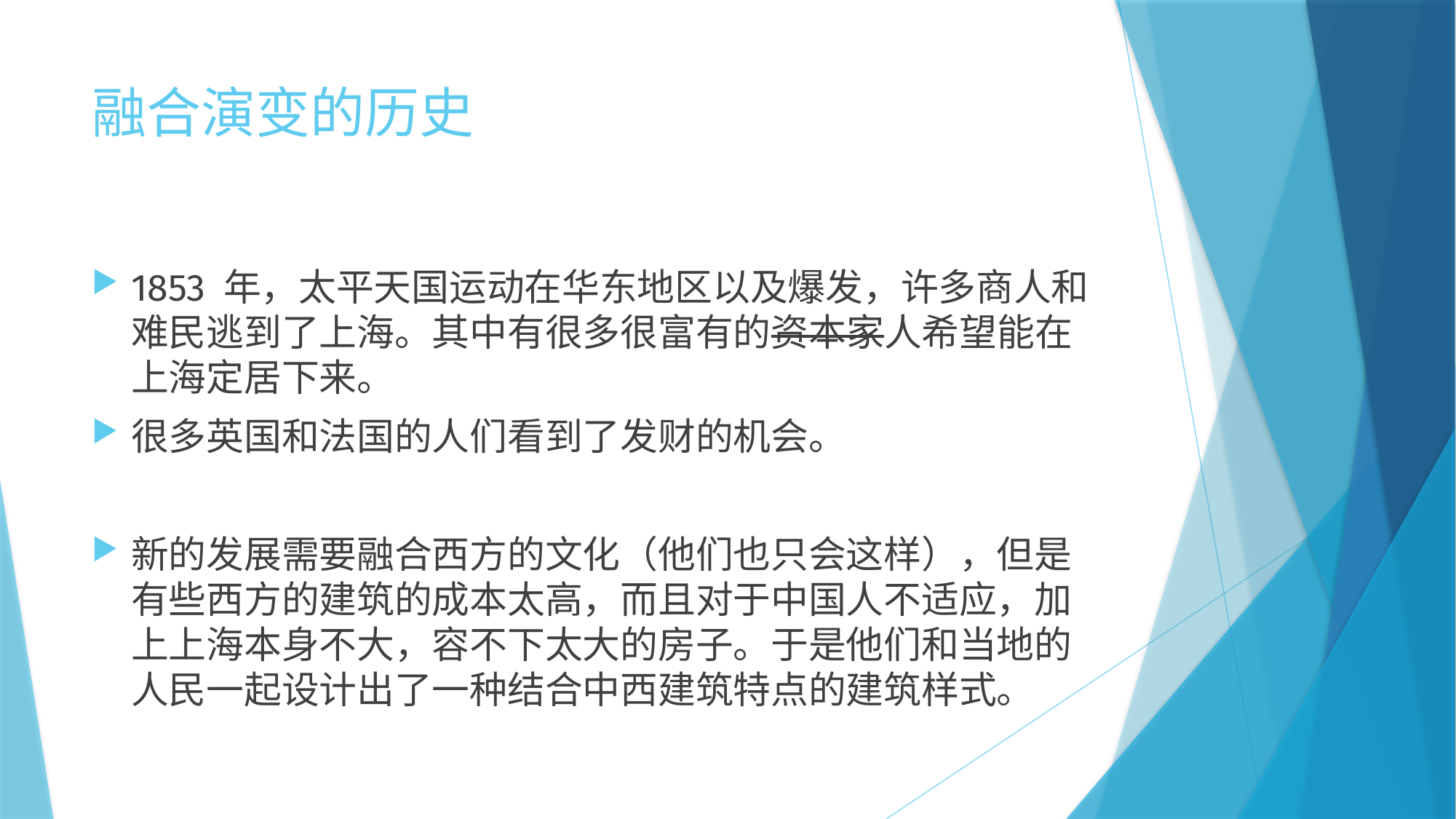

# 融合演变的历史
1853 年，太平天国运动在华东地区以及爆发，许多商人和难民逃到了上海。其中有很多很富有的资本家人希望能在上海定居下来。
很多英国和法国的人们看到了发财的机会。

新的发展需要融合西方的文化（他们也只会这样），但是有些西方的建筑的成本太高，而且对于中国人不适应，加上上海本身不大，容不下太大的房子。于是他们和当地的人民一起设计出了一种结合中西建筑特点的建筑样式。